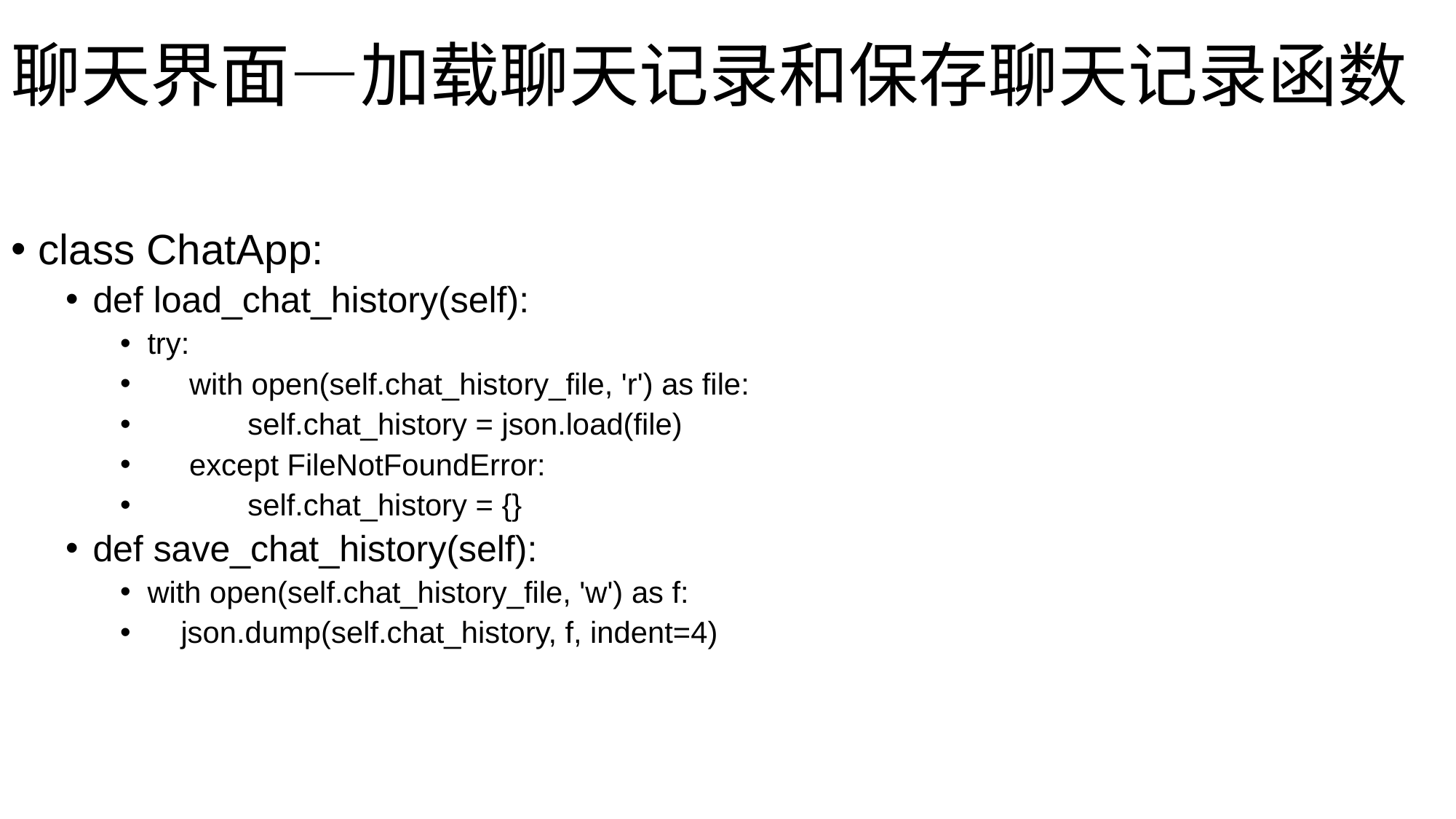

# 聊天界面—加载聊天记录和保存聊天记录函数

class ChatApp:
def load_chat_history(self):
try:
     with open(self.chat_history_file, 'r') as file:
            self.chat_history = json.load(file)
     except FileNotFoundError:
            self.chat_history = {}
def save_chat_history(self):
with open(self.chat_history_file, 'w') as f:
    json.dump(self.chat_history, f, indent=4)